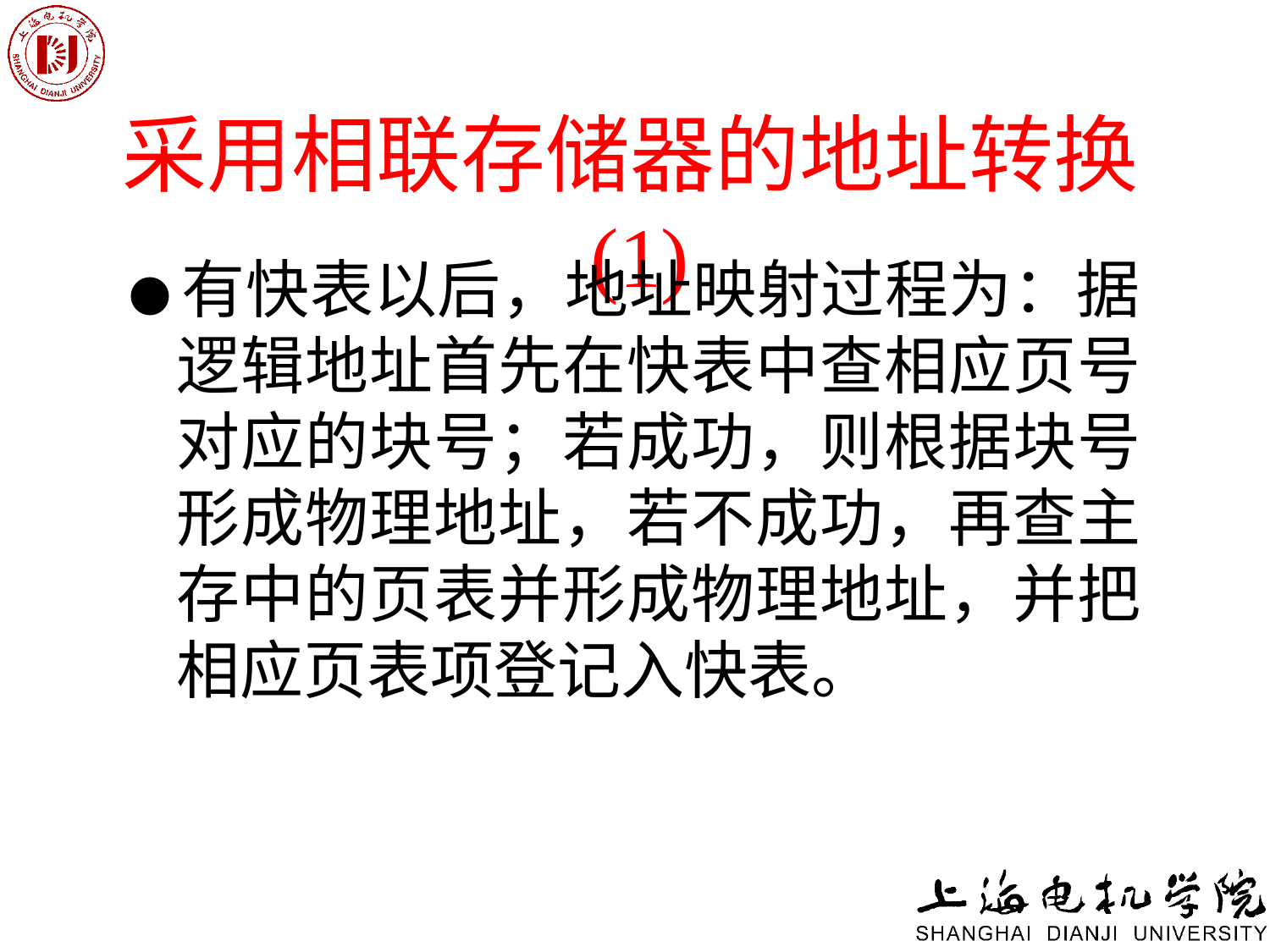

# 采用相联存储器的地址转换(1)
●有快表以后，地址映射过程为：据逻辑地址首先在快表中查相应页号对应的块号；若成功，则根据块号形成物理地址，若不成功，再查主存中的页表并形成物理地址，并把相应页表项登记入快表。